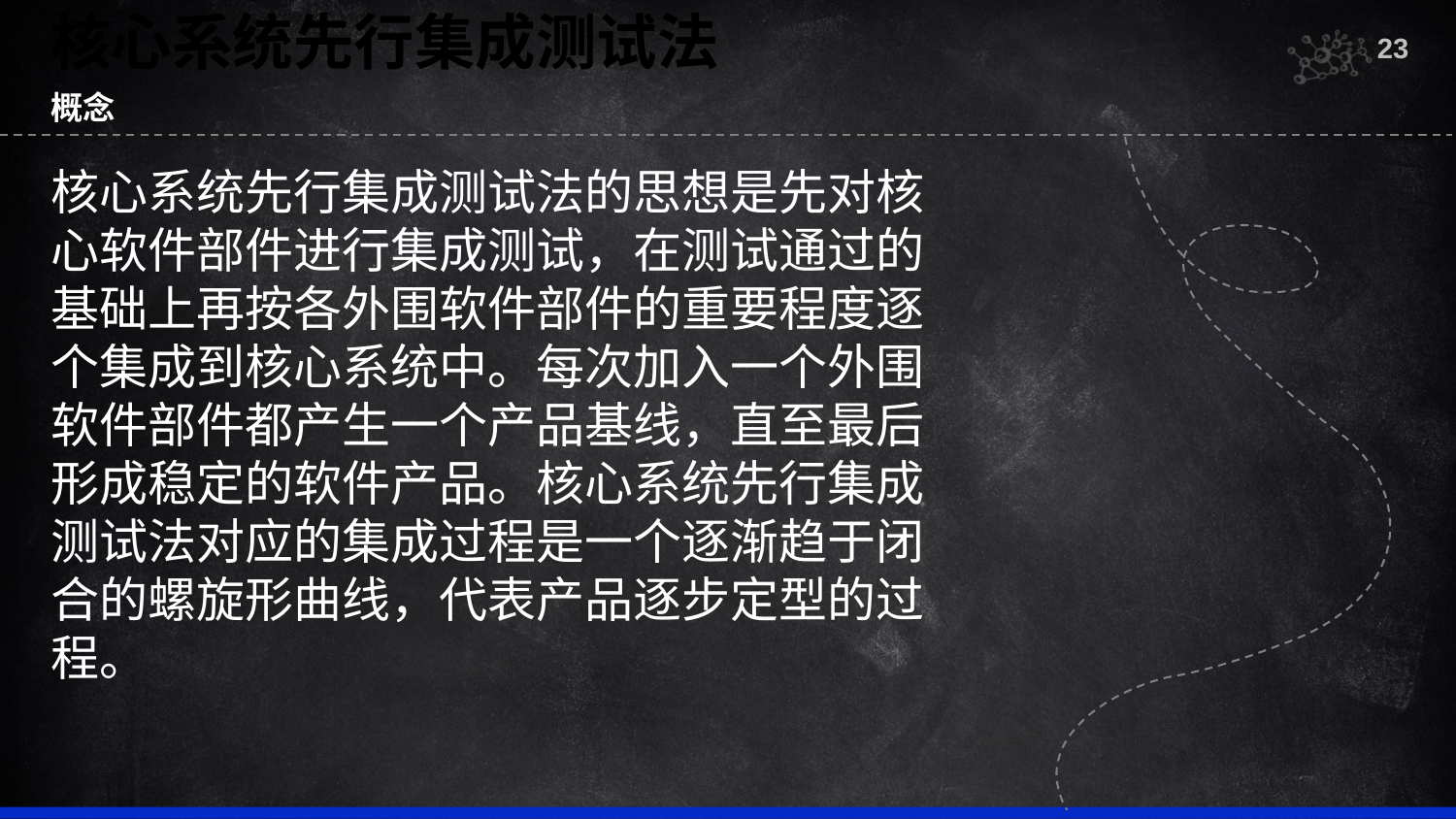

核心系统先行集成测试法
23
概念

核心系统先行集成测试法的思想是先对核心软件部件进行集成测试，在测试通过的基础上再按各外围软件部件的重要程度逐个集成到核心系统中。每次加入一个外围软件部件都产生一个产品基线，直至最后形成稳定的软件产品。核心系统先行集成测试法对应的集成过程是一个逐渐趋于闭合的螺旋形曲线，代表产品逐步定型的过程。